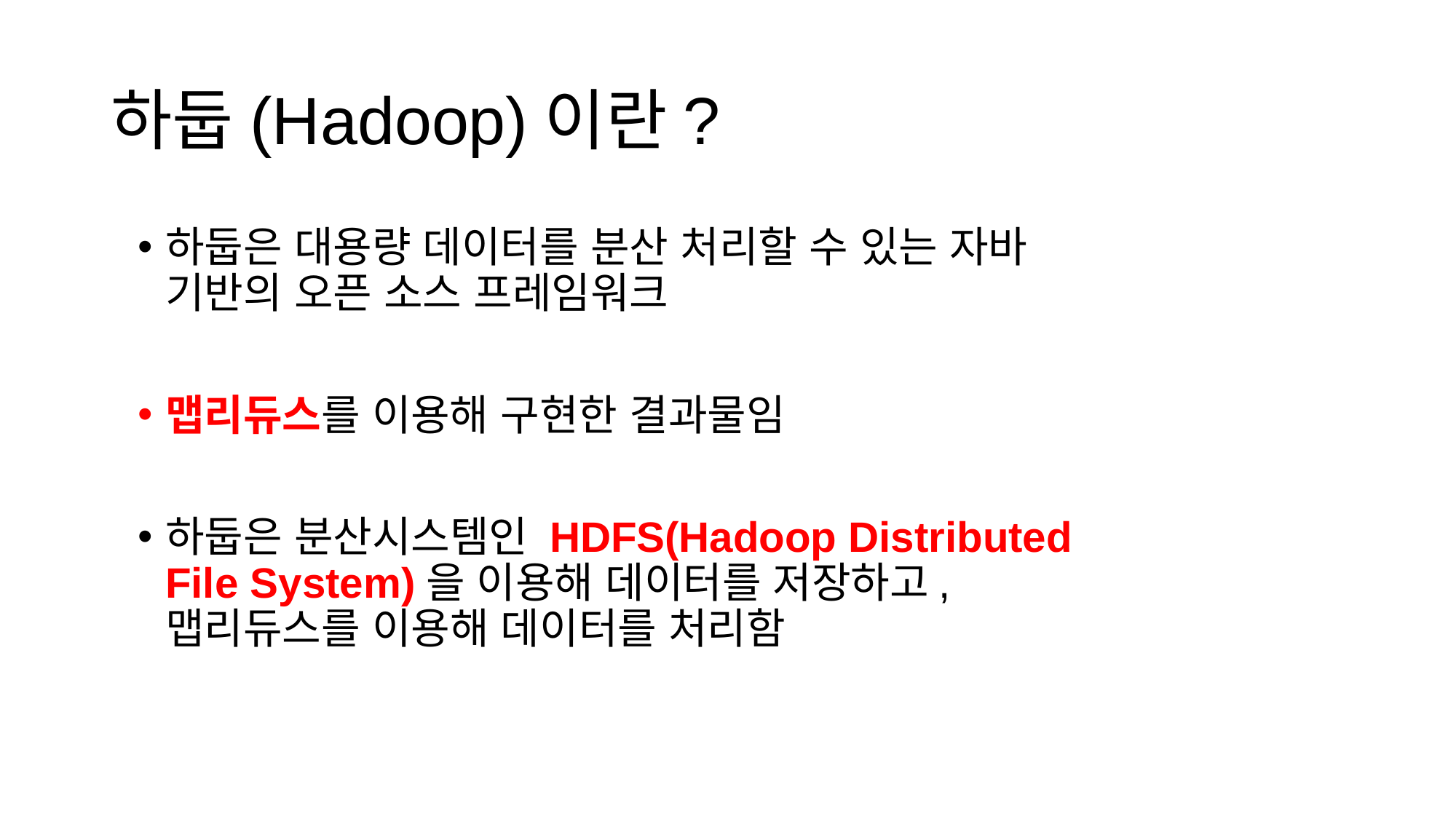

# 하둡(Hadoop)이란?
하둡은 대용량 데이터를 분산 처리할 수 있는 자바 기반의 오픈 소스 프레임워크

맵리듀스를 이용해 구현한 결과물임

하둡은 분산시스템인 HDFS(Hadoop Distributed File System)을 이용해 데이터를 저장하고, 맵리듀스를 이용해 데이터를 처리함